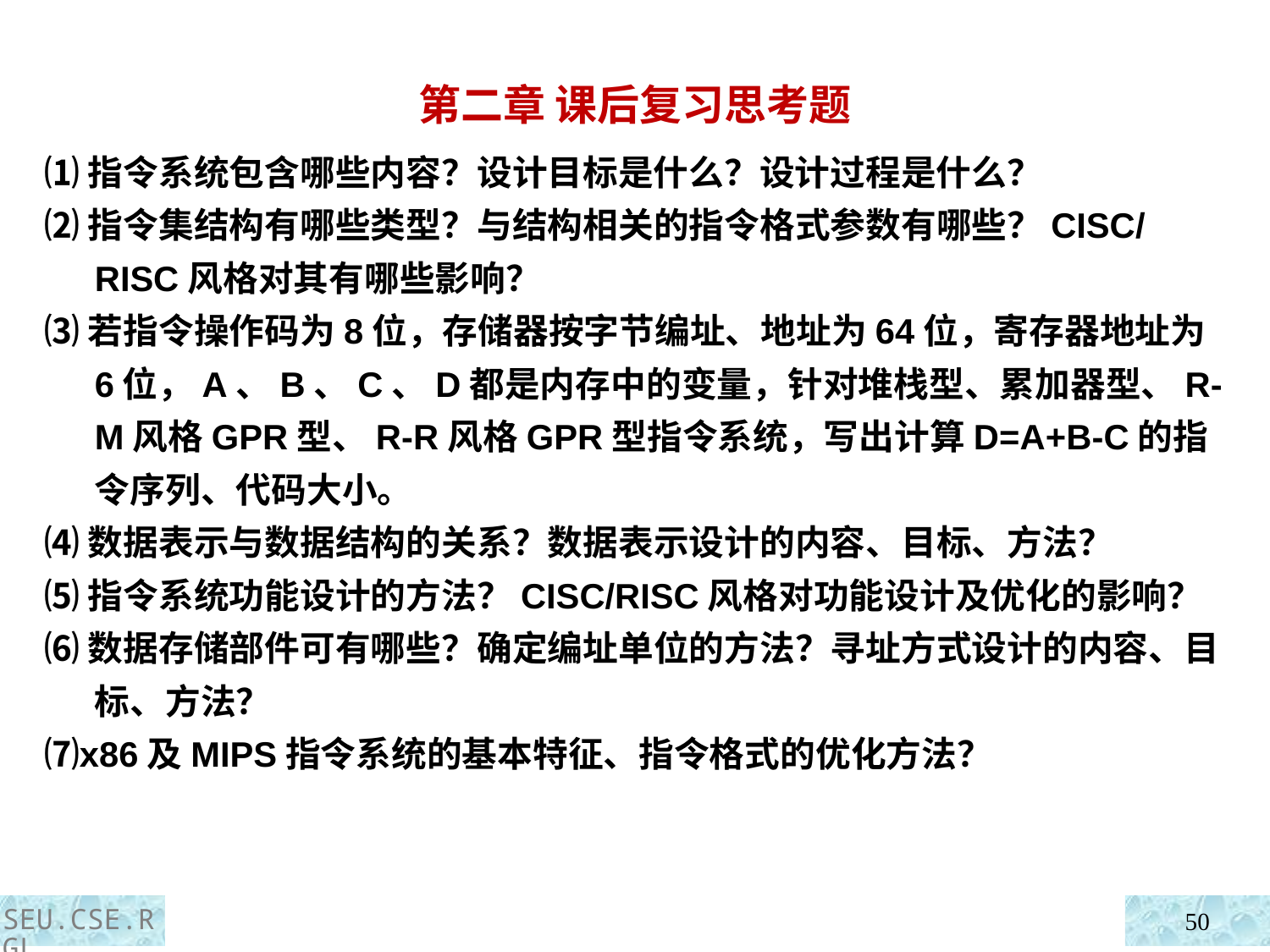

第二章 课后复习思考题
⑴指令系统包含哪些内容？设计目标是什么？设计过程是什么？
⑵指令集结构有哪些类型？与结构相关的指令格式参数有哪些？CISC/RISC风格对其有哪些影响？
⑶若指令操作码为8位，存储器按字节编址、地址为64位，寄存器地址为6位，A、B、C、D都是内存中的变量，针对堆栈型、累加器型、R-M风格GPR型、R-R风格GPR型指令系统，写出计算D=A+B-C的指令序列、代码大小。
⑷数据表示与数据结构的关系？数据表示设计的内容、目标、方法？
⑸指令系统功能设计的方法？CISC/RISC风格对功能设计及优化的影响？
⑹数据存储部件可有哪些？确定编址单位的方法？寻址方式设计的内容、目标、方法？
⑺x86及MIPS指令系统的基本特征、指令格式的优化方法？
SEU.CSE.RGL
50